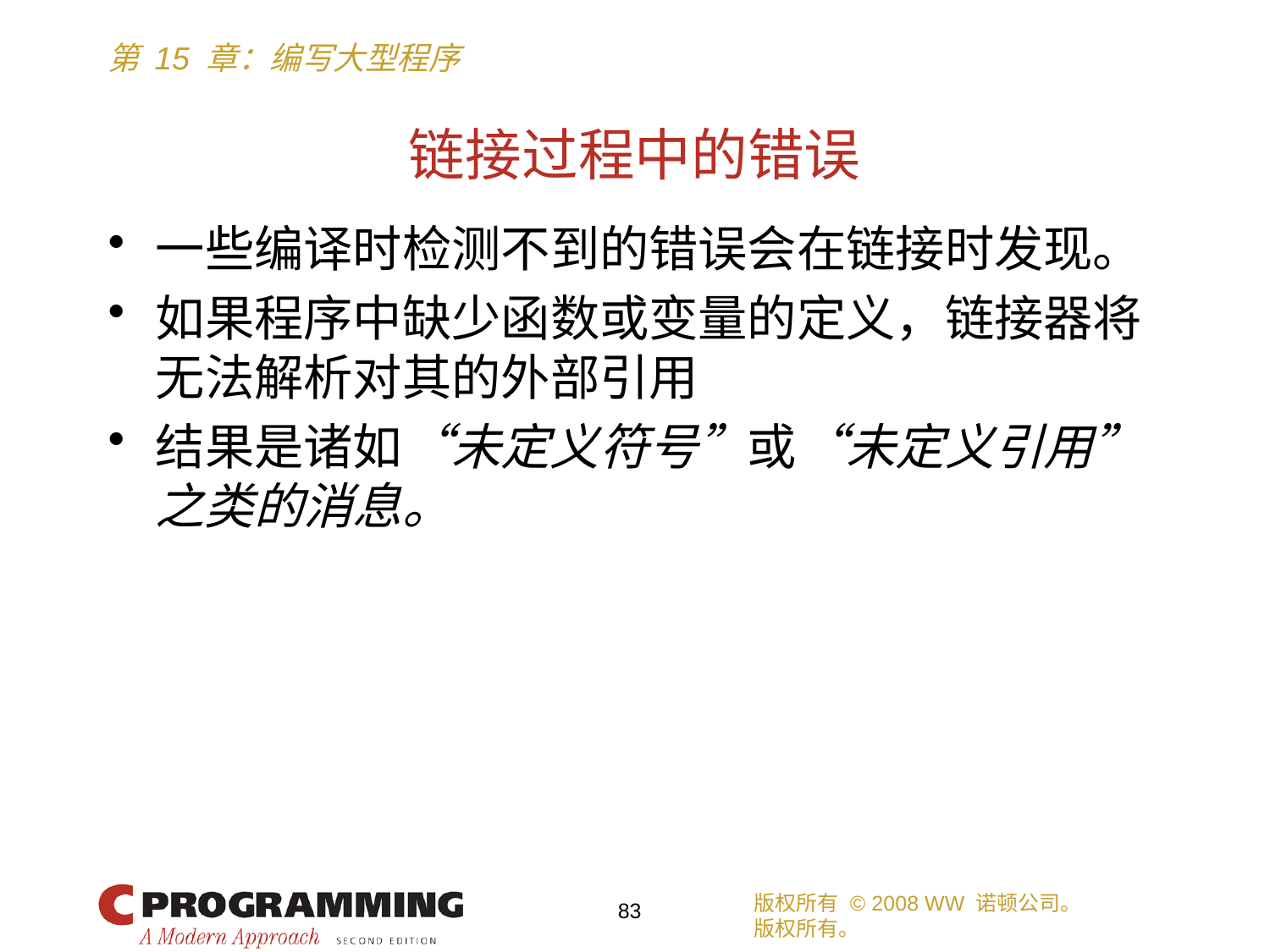

# 链接过程中的错误
一些编译时检测不到的错误会在链接时发现。
如果程序中缺少函数或变量的定义，链接器将无法解析对其的外部引用
结果是诸如“未定义符号”或“未定义引用”之类的消息。
版权所有 © 2008 WW 诺顿公司。
版权所有。
83